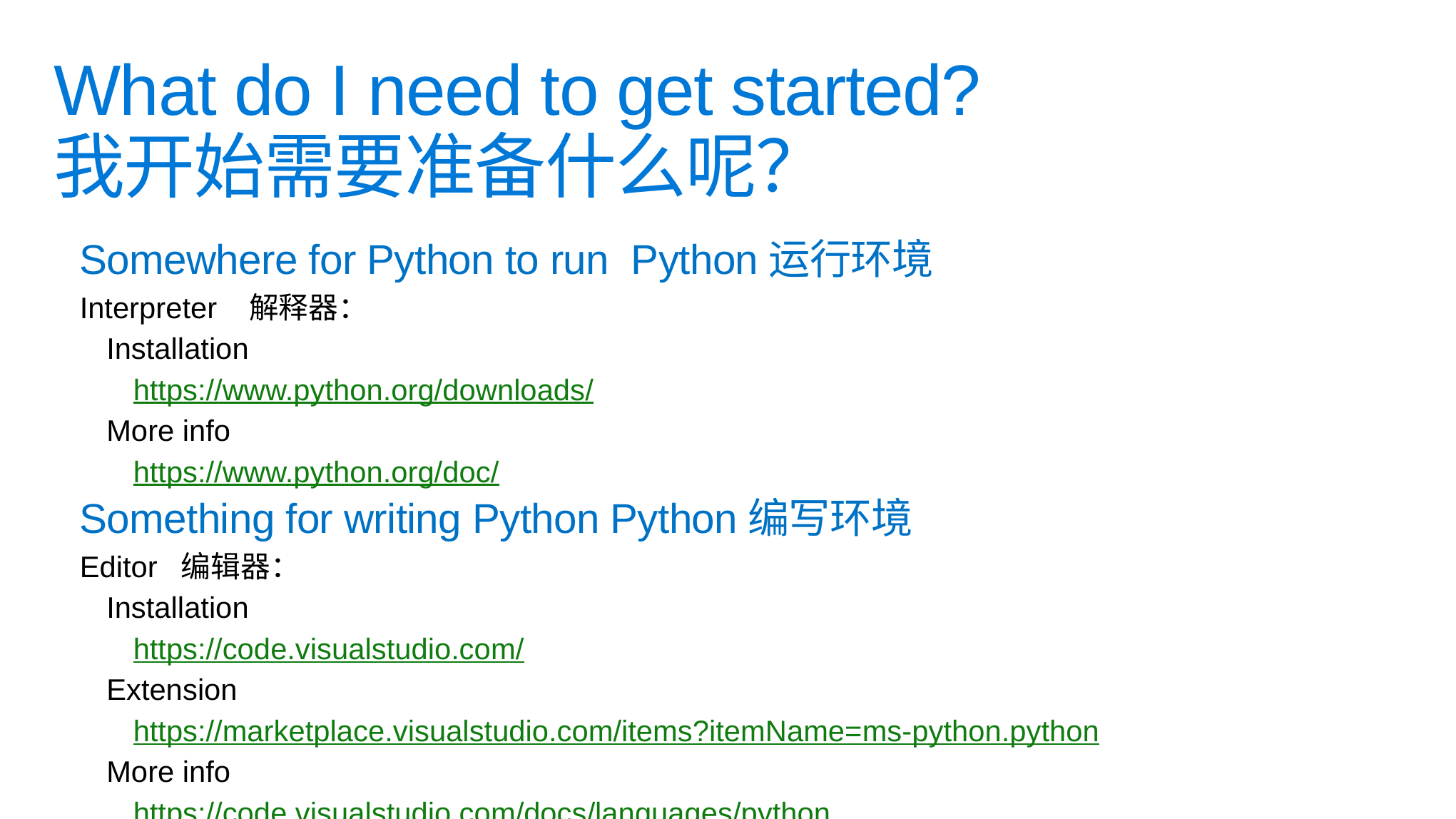

# What do I need to get started? 我开始需要准备什么呢？
Somewhere for Python to run  Python运行环境
Interpreter   解释器：
Installation
https://www.python.org/downloads/
More info
https://www.python.org/doc/
Something for writing Python Python编写环境
Editor  编辑器：
Installation
https://code.visualstudio.com/
Extension
https://marketplace.visualstudio.com/items?itemName=ms-python.python
More info
https://code.visualstudio.com/docs/languages/python